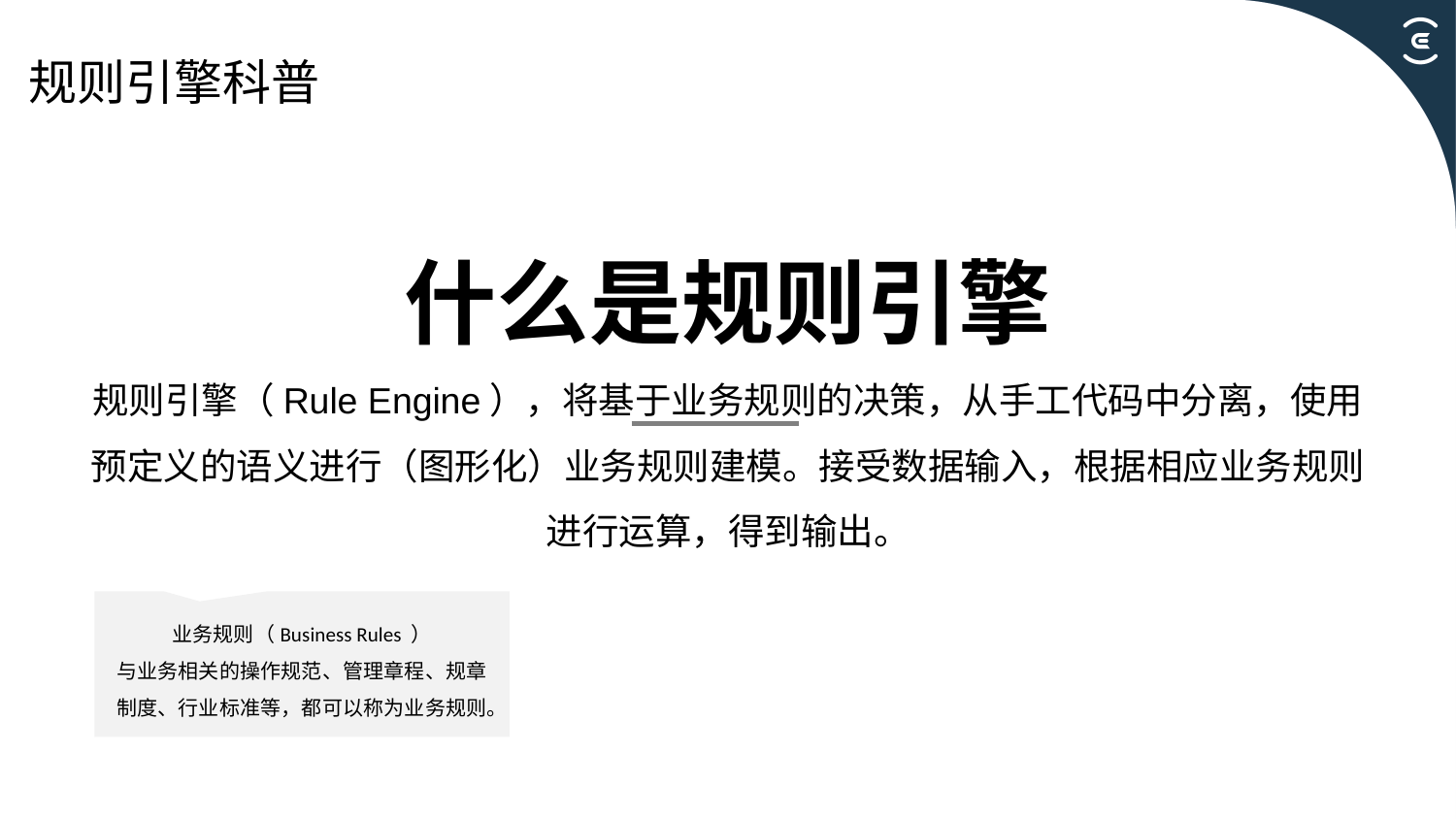

规则引擎科普
什么是规则引擎
规则引擎（Rule Engine），将基于业务规则的决策，从手工代码中分离，使用预定义的语义进行（图形化）业务规则建模。接受数据输入，根据相应业务规则进行运算，得到输出。
业务规则（Business Rules ）
与业务相关的操作规范、管理章程、规章制度、行业标准等，都可以称为业务规则。